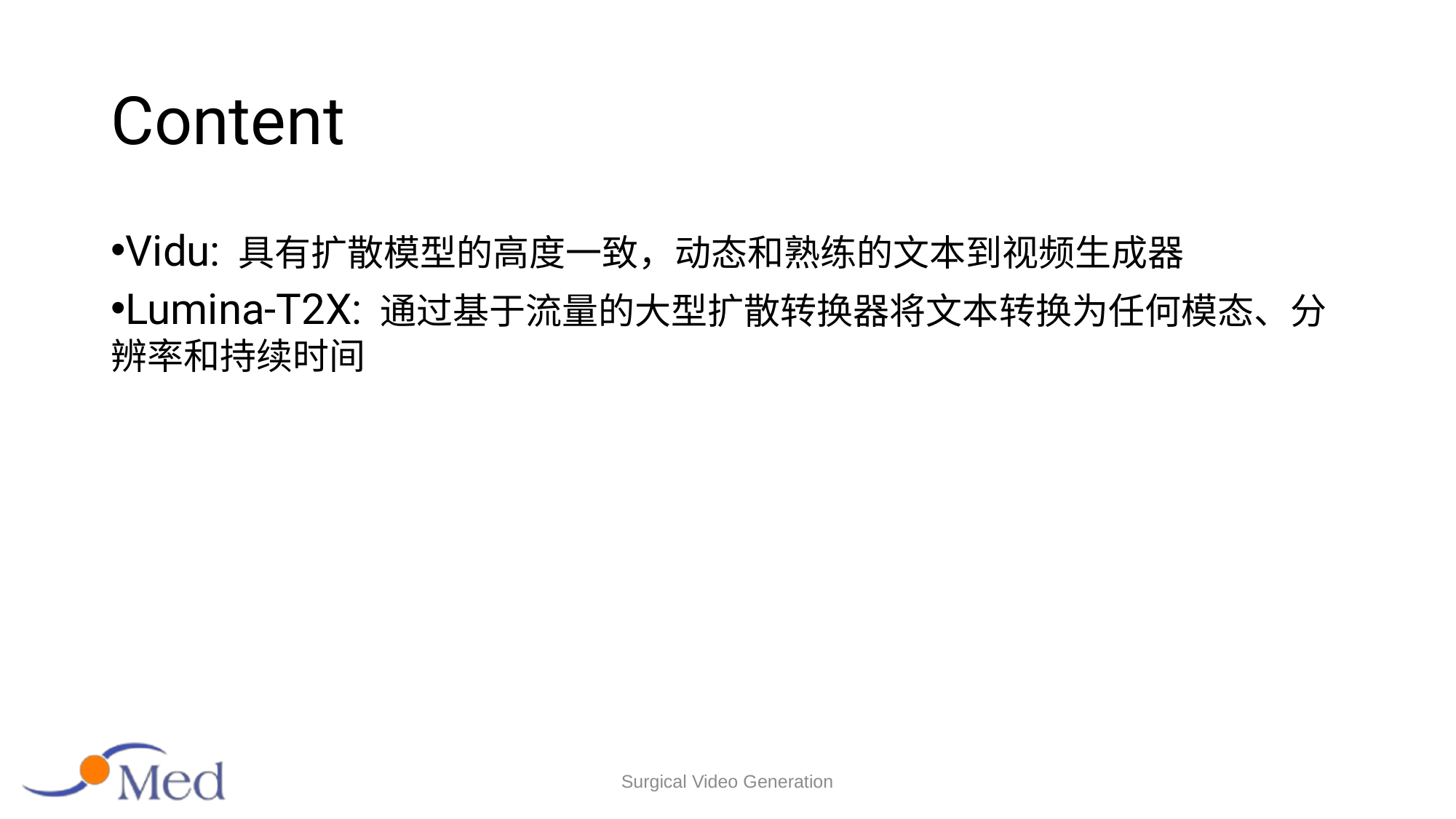

# Content
Vidu: 具有扩散模型的高度一致，动态和熟练的文本到视频生成器
Lumina-T2X: 通过基于流量的大型扩散转换器将文本转换为任何模态、分辨率和持续时间

Surgical Video Generation
2